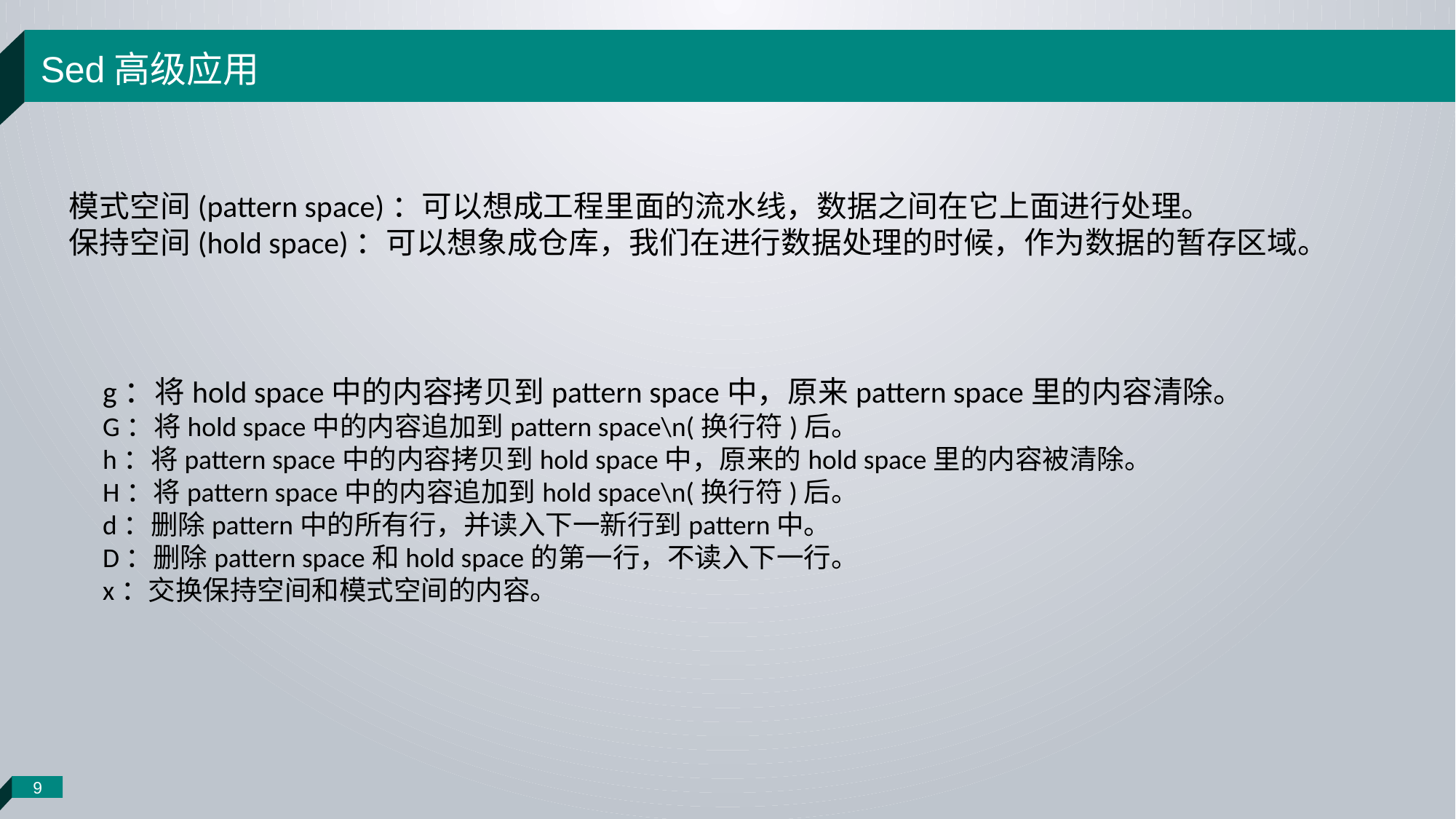

9

Sed高级应用
模式空间(pattern space)：可以想成工程里面的流水线，数据之间在它上面进行处理。
保持空间(hold space)：可以想象成仓库，我们在进行数据处理的时候，作为数据的暂存区域。
g：将hold space中的内容拷贝到pattern space中，原来pattern space里的内容清除。
G：将hold space中的内容追加到pattern space\n(换行符)后。
h：将pattern space中的内容拷贝到hold space中，原来的hold space里的内容被清除。
H：将pattern space中的内容追加到hold space\n(换行符)后。
d：删除pattern中的所有行，并读入下一新行到pattern中。
D：删除pattern space和hold space的第一行，不读入下一行。
x：交换保持空间和模式空间的内容。